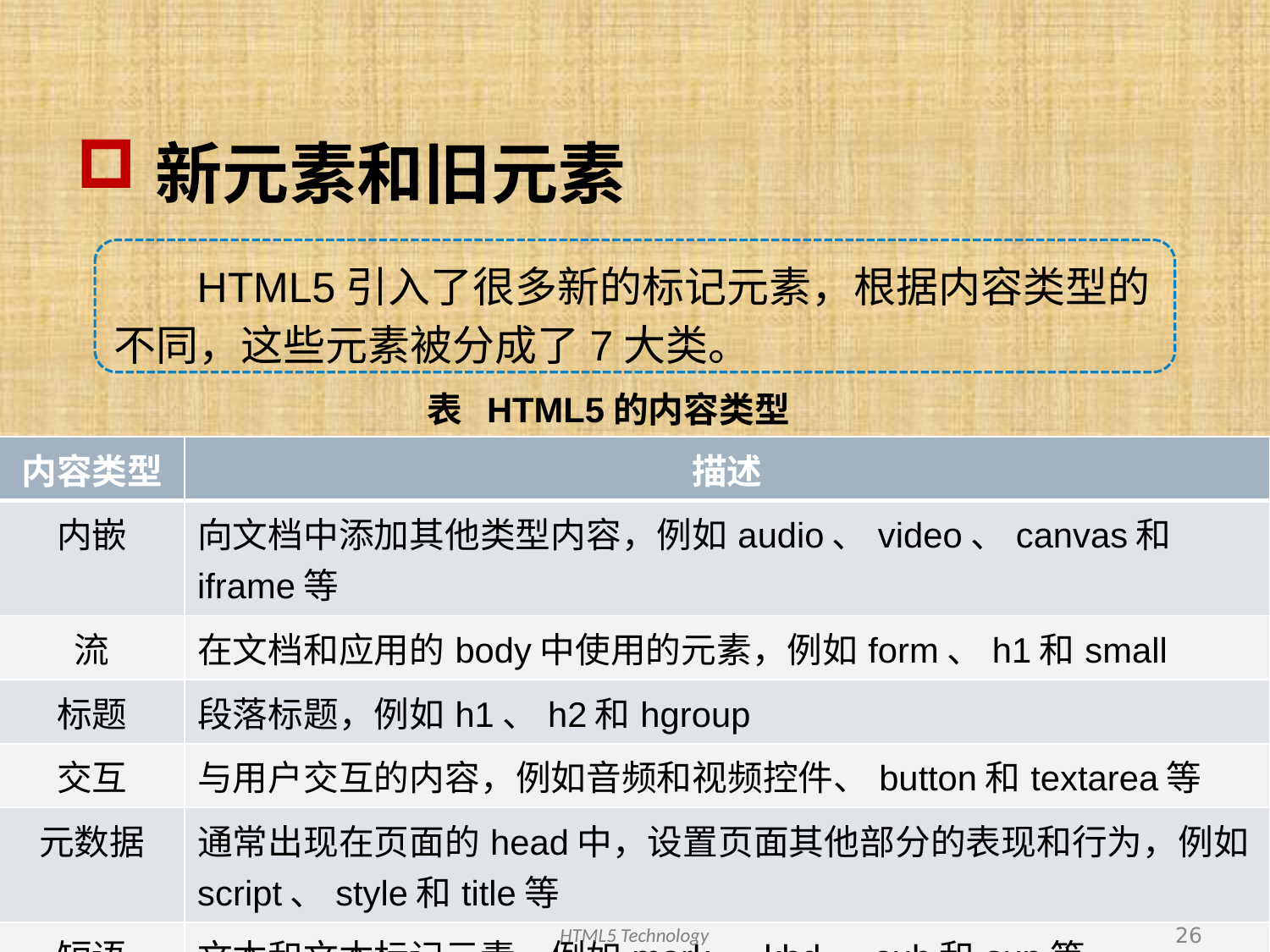

# 新元素和旧元素
       HTML5引入了很多新的标记元素，根据内容类型的不同，这些元素被分成了7大类。
表  HTML5的内容类型
| 内容类型 | 描述 |
| --- | --- |
| 内嵌 | 向文档中添加其他类型内容，例如audio、video、canvas和iframe等 |
| 流 | 在文档和应用的body中使用的元素，例如form、h1和small |
| 标题 | 段落标题，例如h1、h2和hgroup |
| 交互 | 与用户交互的内容，例如音频和视频控件、button和textarea等 |
| 元数据 | 通常出现在页面的head中，设置页面其他部分的表现和行为，例如script、style和title等 |
| 短语 | 文本和文本标记元素，例如mark、kbd、sub和sup等 |
| 片段 | 用于定义文档中片段的元素，例如article、aside和title等 |
26
HTML5 Technology